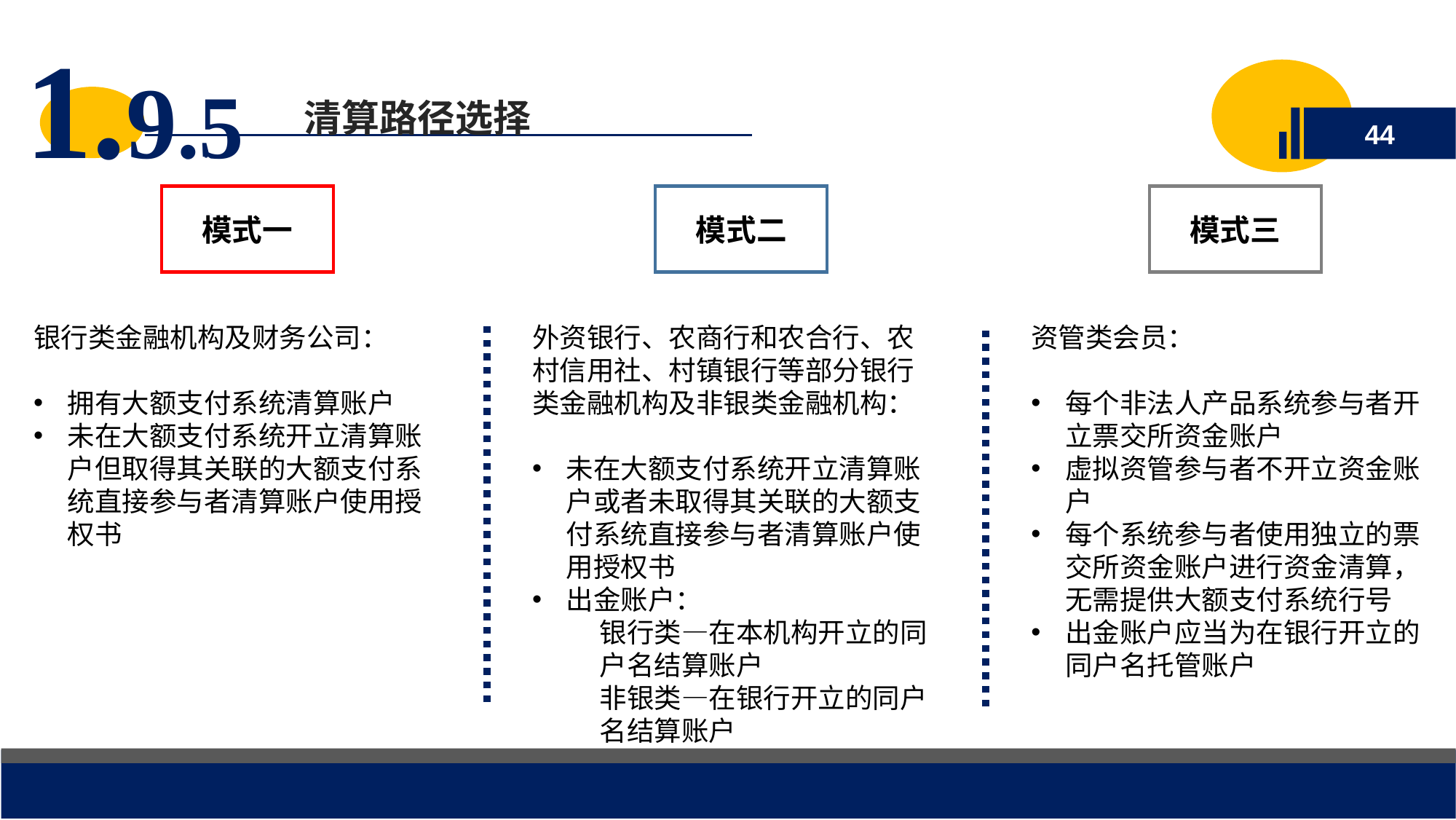

清算路径选择
1.9.5

44

模式一:会员所属的系统参与者均使用关联的大额支付系统直接参与者清算账户进行资金清算。
模式一
模式二
模式三
银行类金融机构及财务公司：

拥有大额支付系统清算账户
未在大额支付系统开立清算账户但取得其关联的大额支付系统直接参与者清算账户使用授权书
外资银行、农商行和农合行、农村信用社、村镇银行等部分银行类金融机构及非银类金融机构：

未在大额支付系统开立清算账户或者未取得其关联的大额支付系统直接参与者清算账户使用授权书
出金账户：
银行类—在本机构开立的同户名结算账户
非银类—在银行开立的同户名结算账户

资管类会员：

每个非法人产品系统参与者开立票交所资金账户
虚拟资管参与者不开立资金账户
每个系统参与者使用独立的票交所资金账户进行资金清算，无需提供大额支付系统行号
出金账户应当为在银行开立的同户名托管账户